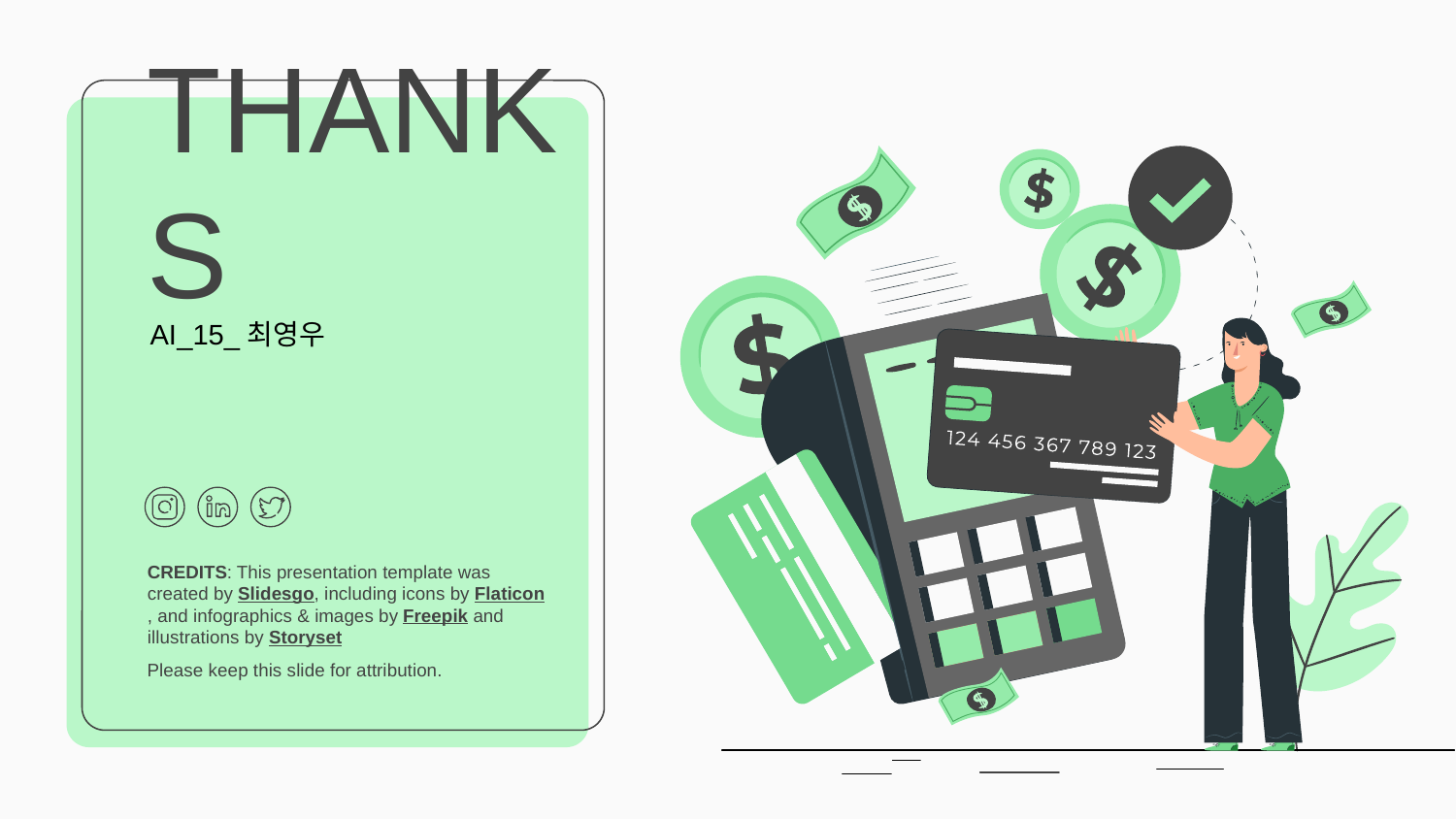

# THANKS

AI_15_최영우

Please keep this slide for attribution.